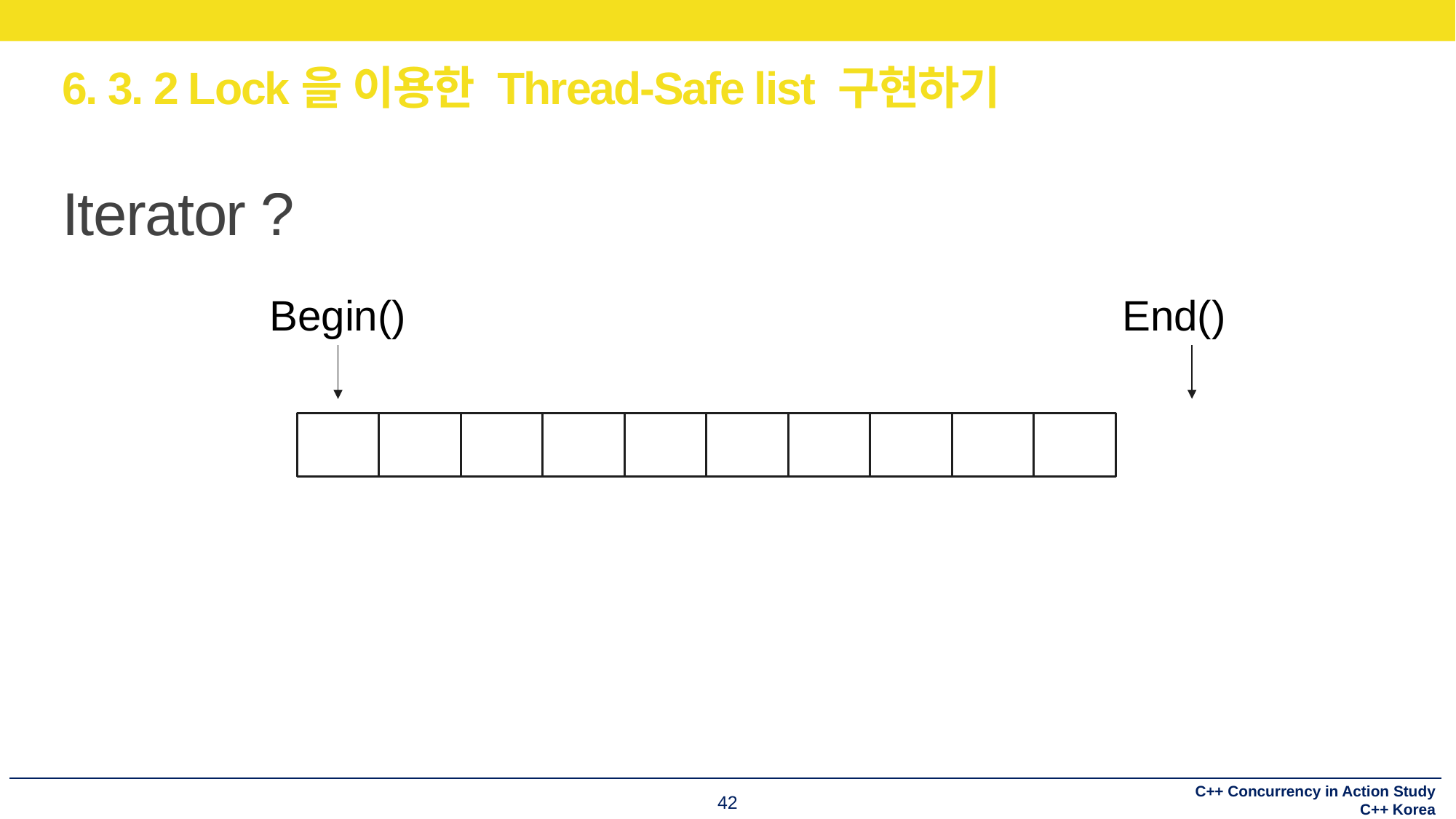

# 6. 3. 2 Lock을 이용한 Thread-Safe list 구현하기
Iterator ?
Begin()
End()

42